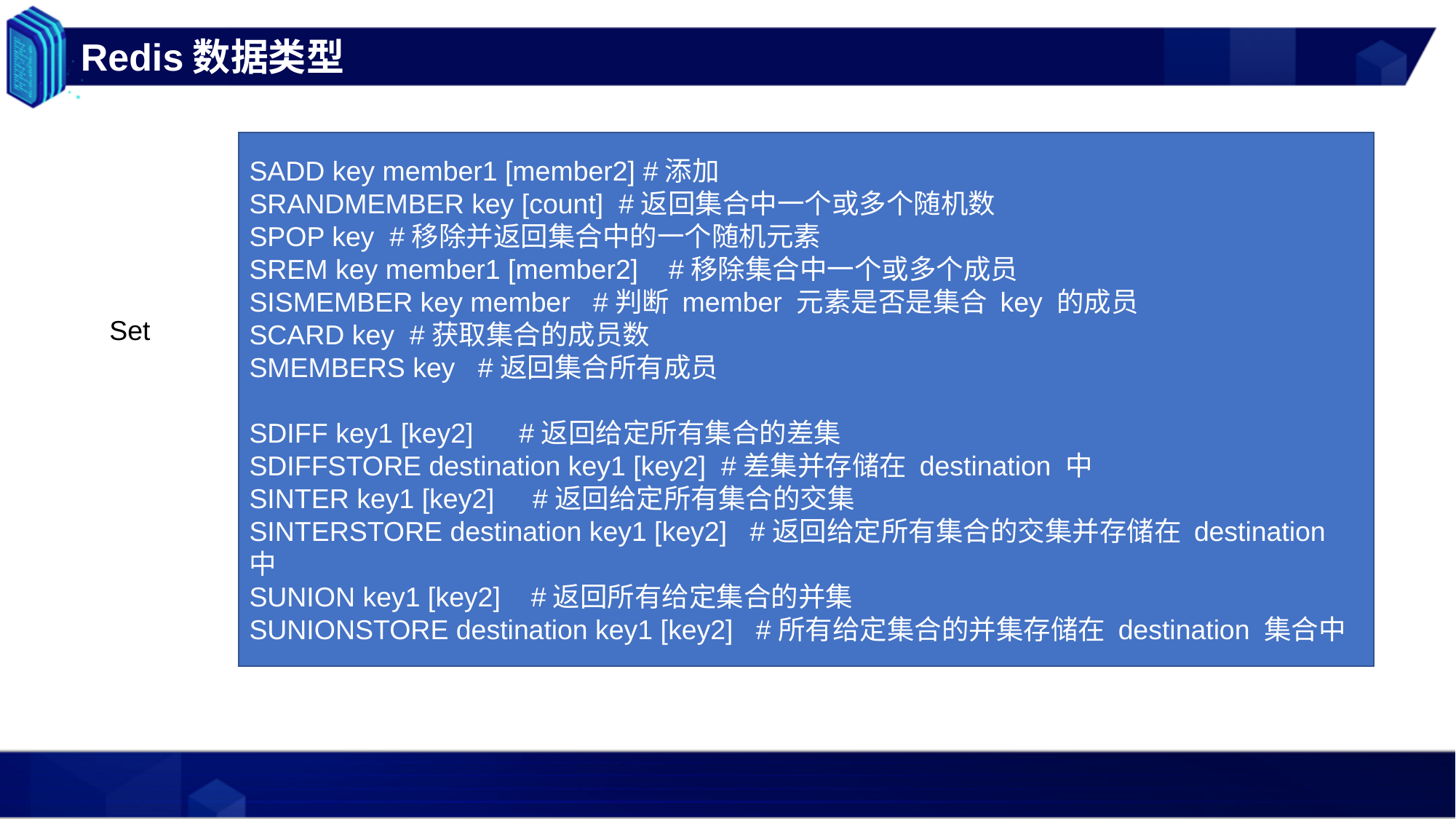

Redis数据类型
SADD key member1 [member2] #添加
SRANDMEMBER key [count]  #返回集合中一个或多个随机数
SPOP key  #移除并返回集合中的一个随机元素
SREM key member1 [member2]    #移除集合中一个或多个成员
SISMEMBER key member   #判断 member 元素是否是集合 key 的成员
SCARD key  #获取集合的成员数
SMEMBERS key   #返回集合所有成员

SDIFF key1 [key2]      #返回给定所有集合的差集
SDIFFSTORE destination key1 [key2]  #差集并存储在 destination 中
SINTER key1 [key2]     #返回给定所有集合的交集
SINTERSTORE destination key1 [key2]   #返回给定所有集合的交集并存储在 destination 中
SUNION key1 [key2]    #返回所有给定集合的并集
SUNIONSTORE destination key1 [key2]   #所有给定集合的并集存储在 destination 集合中

Set